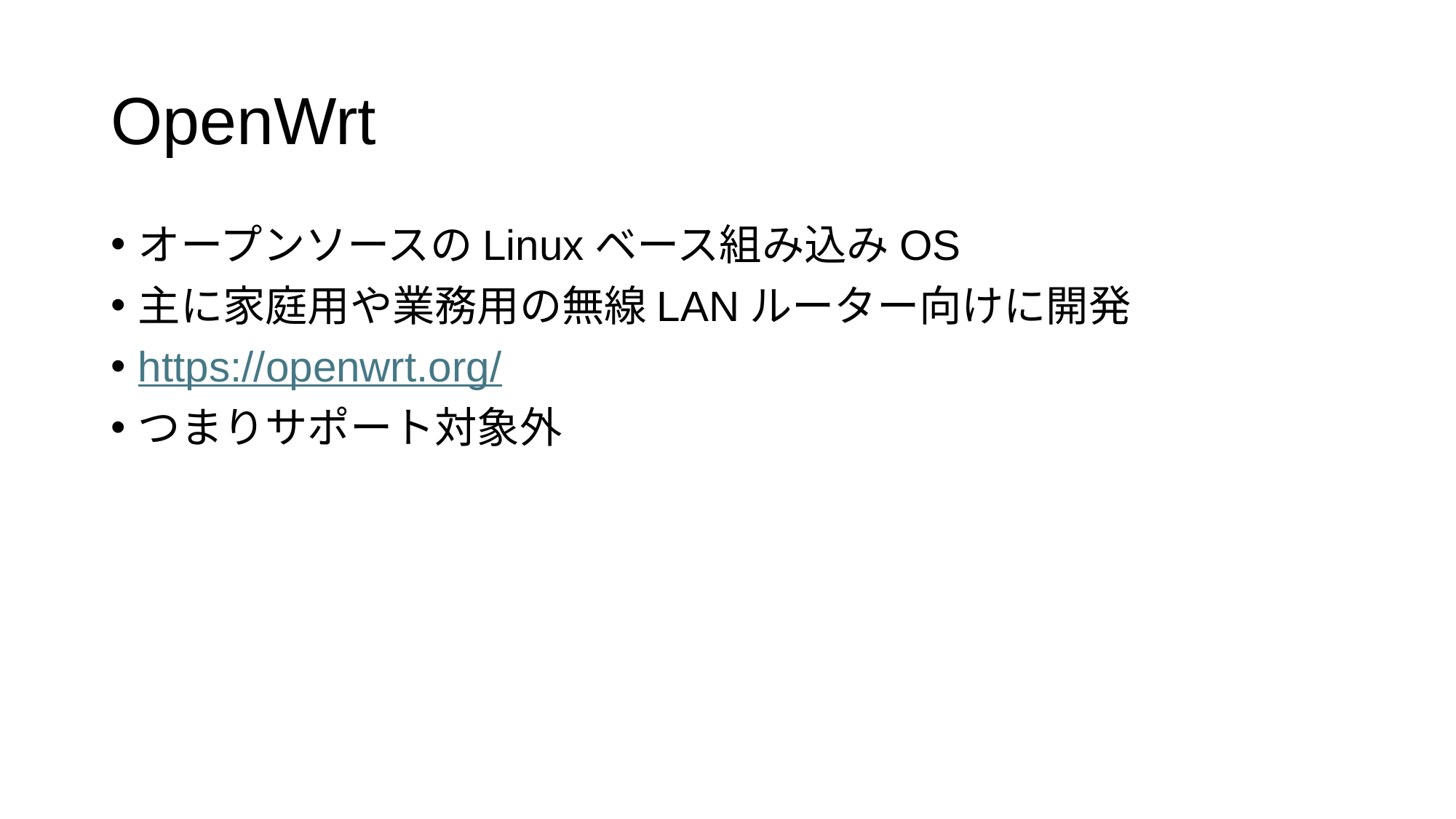

# OpenWrt
オープンソースのLinuxベース組み込みOS
主に家庭用や業務用の無線LANルーター向けに開発
https://openwrt.org/
つまりサポート対象外